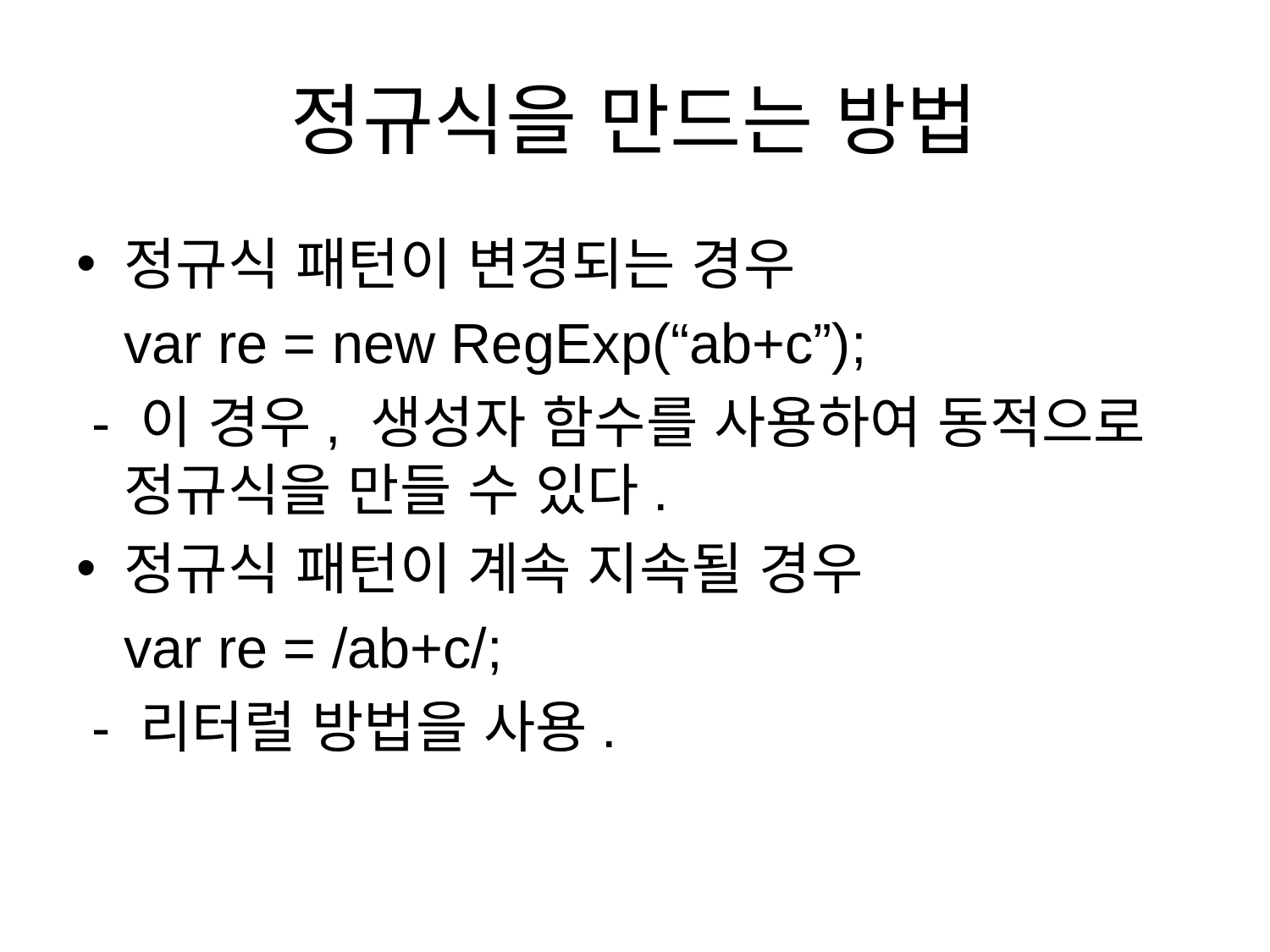

# 정규식을 만드는 방법
정규식 패턴이 변경되는 경우
	var re = new RegExp(“ab+c”);
 - 이 경우, 생성자 함수를 사용하여 동적으로 정규식을 만들 수 있다.
정규식 패턴이 계속 지속될 경우
	var re = /ab+c/;
 - 리터럴 방법을 사용.